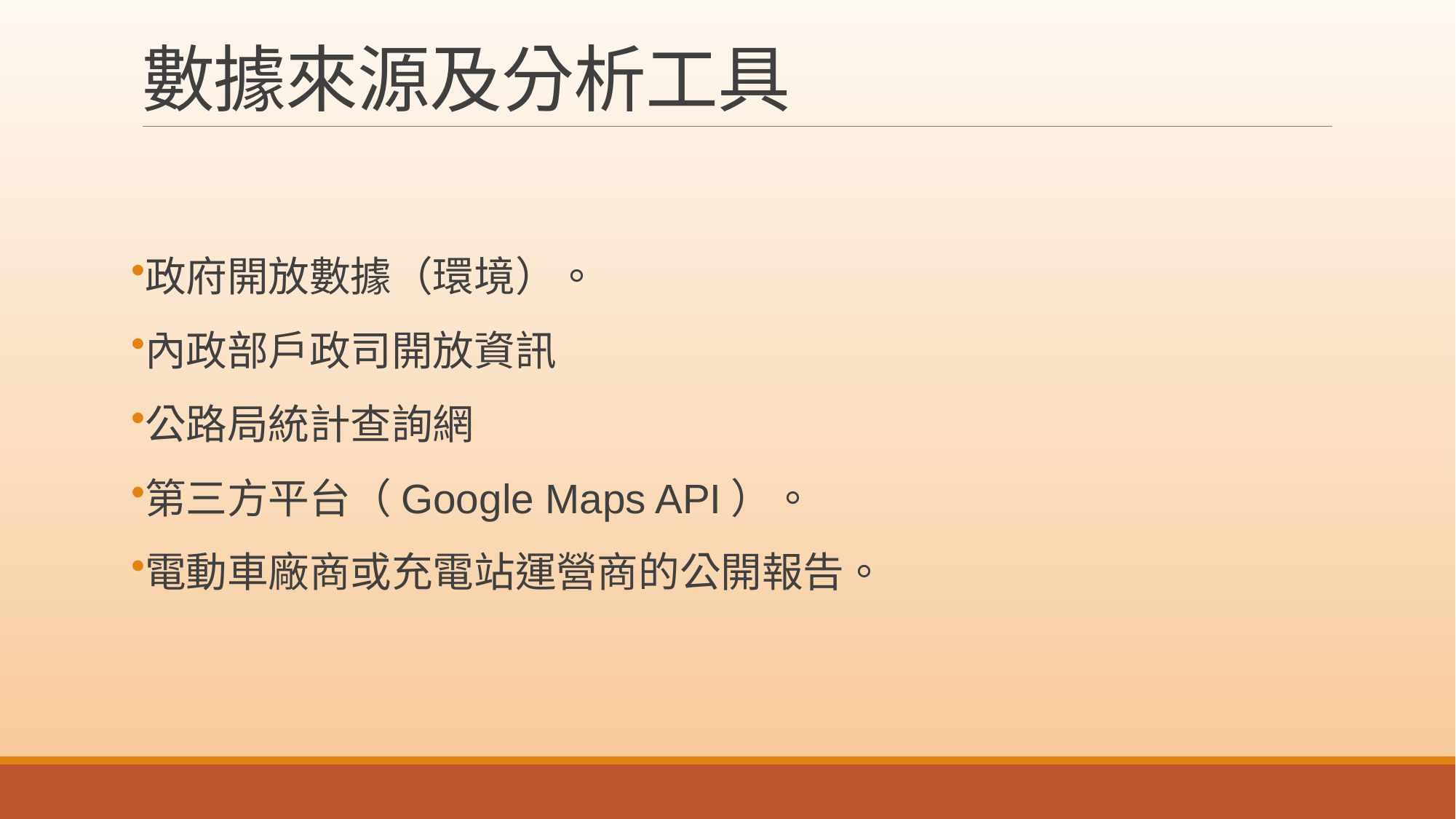

# 數據來源及分析工具
政府開放數據（環境）。
內政部戶政司開放資訊
公路局統計查詢網
第三方平台（Google Maps API）。
電動車廠商或充電站運營商的公開報告。